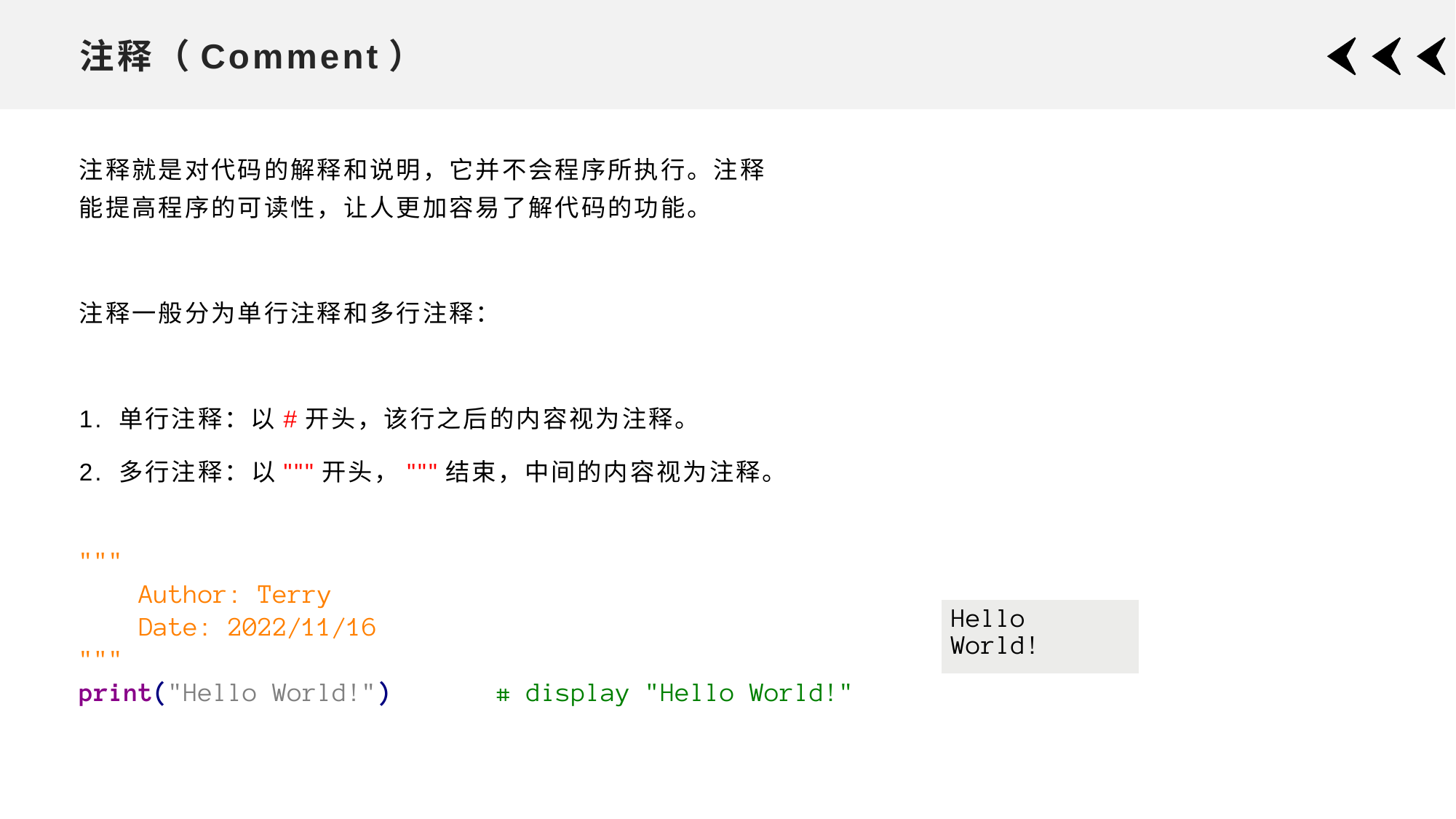

# 注释（Comment）
注释就是对代码的解释和说明，它并不会程序所执行。注释能提高程序的可读性，让人更加容易了解代码的功能。

注释一般分为单行注释和多行注释：

1. 单行注释：以#开头，该行之后的内容视为注释。
2. 多行注释：以"""开头，"""结束，中间的内容视为注释。
"""
    Author: Terry
    Date: 2022/11/16
"""
print("Hello World!")       # display "Hello World!"
| Hello World! |
| --- |